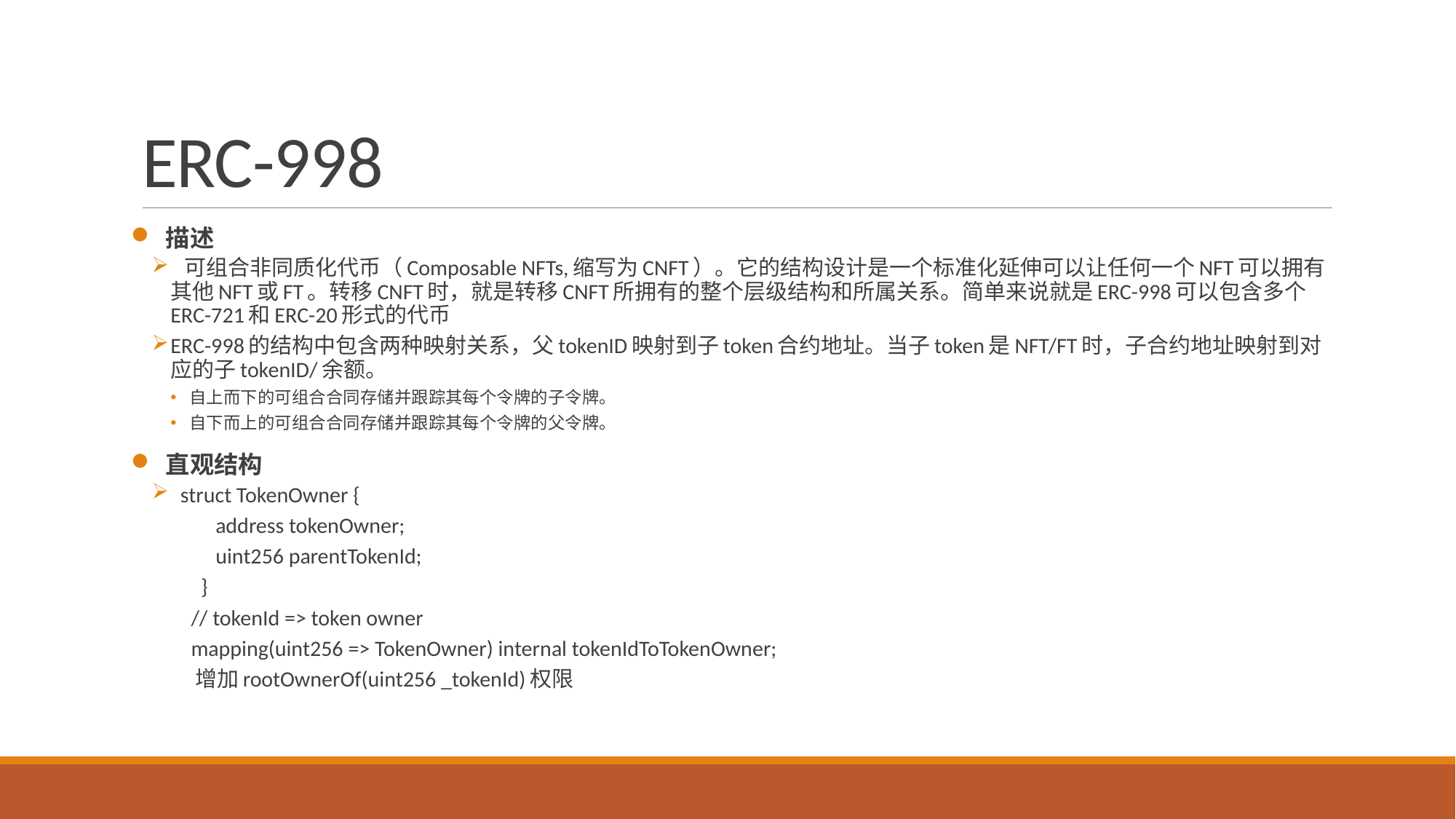

# ERC-998
  描述
  可组合非同质化代币（Composable NFTs,缩写为CNFT）。它的结构设计是一个标准化延伸可以让任何一个NFT可以拥有其他NFT或FT。转移CNFT时，就是转移CNFT所拥有的整个层级结构和所属关系。简单来说就是ERC-998可以包含多个ERC-721和ERC-20形式的代币
ERC-998的结构中包含两种映射关系，父tokenID映射到子token合约地址。当子token是NFT/FT时，子合约地址映射到对应的子tokenID/余额。
自上而下的可组合合同存储并跟踪其每个令牌的子令牌。
自下而上的可组合合同存储并跟踪其每个令牌的父令牌。
  直观结构
  struct TokenOwner {
             address tokenOwner;
             uint256 parentTokenId;
          }
        // tokenId => token owner
        mapping(uint256 => TokenOwner) internal tokenIdToTokenOwner;
        增加rootOwnerOf(uint256 _tokenId)权限